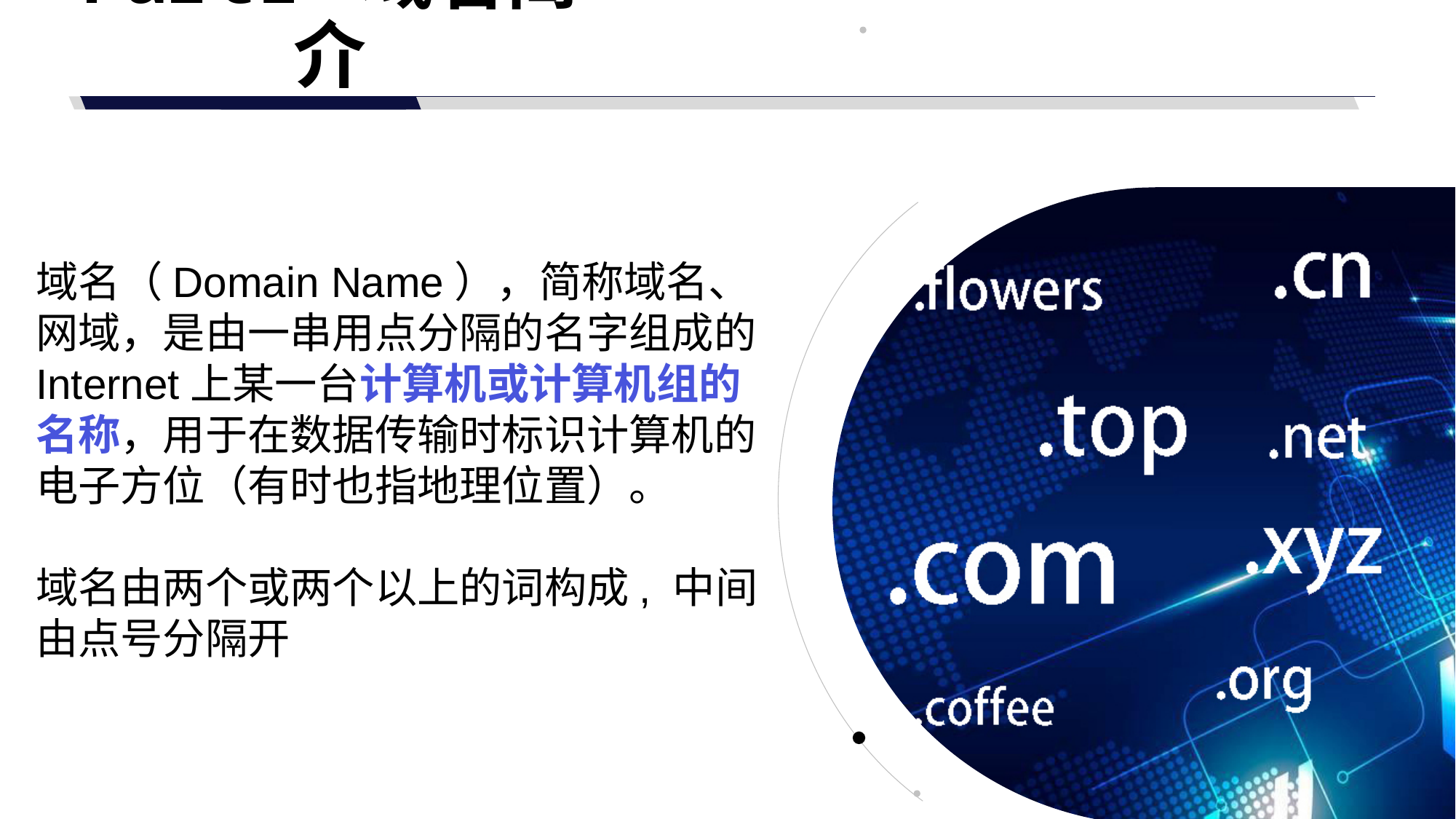

Part1 域名简介

域名（Domain Name），简称域名、网域，是由一串用点分隔的名字组成的Internet上某一台计算机或计算机组的名称，用于在数据传输时标识计算机的电子方位（有时也指地理位置）。

域名由两个或两个以上的词构成, 中间由点号分隔开